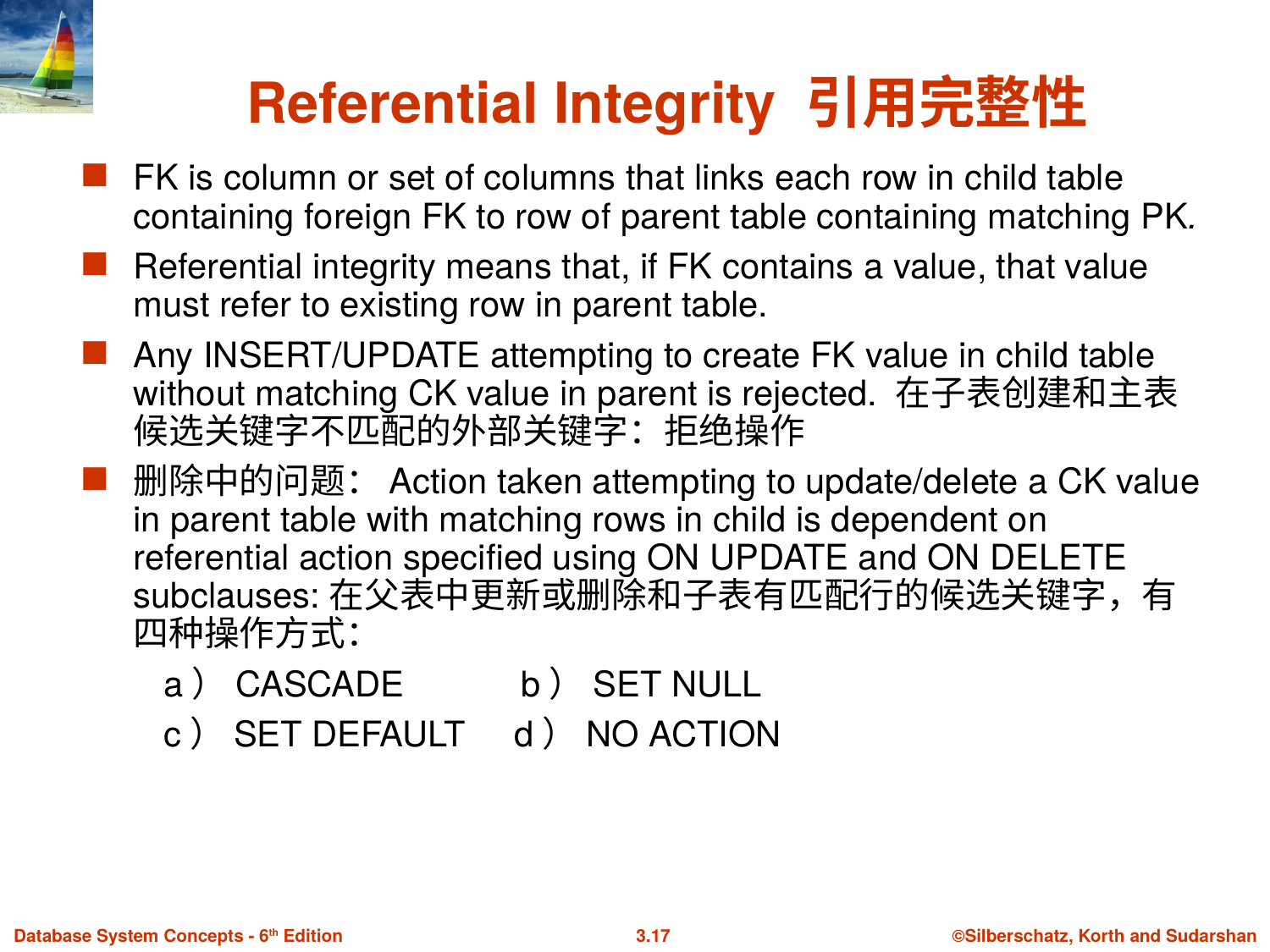

# Referential Integrity 引用完整性
FK is column or set of columns that links each row in child table containing foreign FK to row of parent table containing matching PK.
Referential integrity means that, if FK contains a value, that value must refer to existing row in parent table.
Any INSERT/UPDATE attempting to create FK value in child table without matching CK value in parent is rejected. 在子表创建和主表候选关键字不匹配的外部关键字：拒绝操作
删除中的问题：Action taken attempting to update/delete a CK value in parent table with matching rows in child is dependent on referential action specified using ON UPDATE and ON DELETE subclauses:在父表中更新或删除和子表有匹配行的候选关键字，有四种操作方式：
        a）CASCADE            b）SET NULL
        c）SET DEFAULT     d）NO ACTION